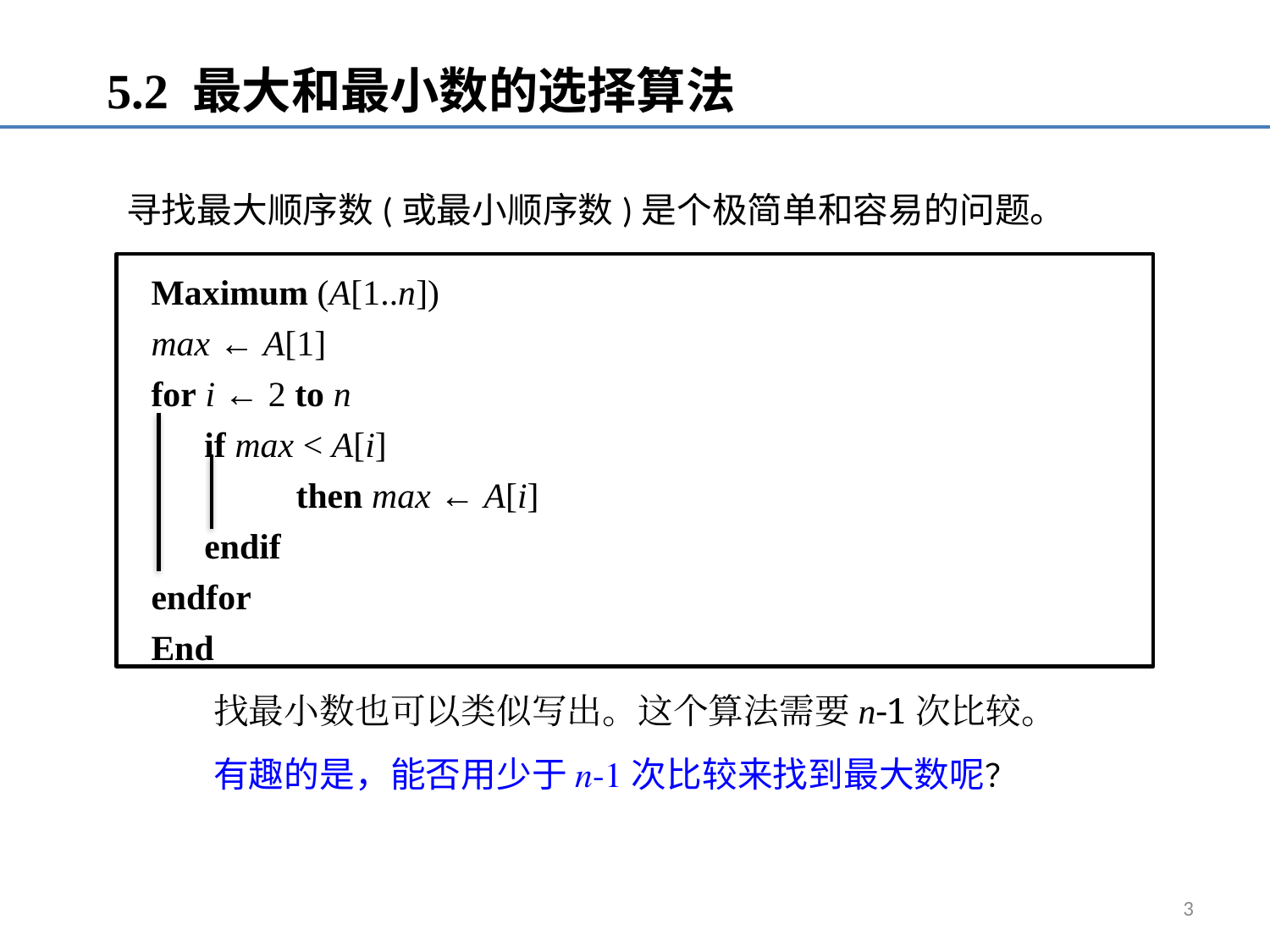

5.2 最大和最小数的选择算法

    寻找最大顺序数(或最小顺序数)是个极简单和容易的问题。
Maximum (A[1..n])
max ← A[1]
for i ← 2 to n
      if max < A[i]
 	  then max ← A[i]
      endif
endfor
End
	找最小数也可以类似写出。这个算法需要n-1次比较。
	有趣的是，能否用少于n-1次比较来找到最大数呢？

3